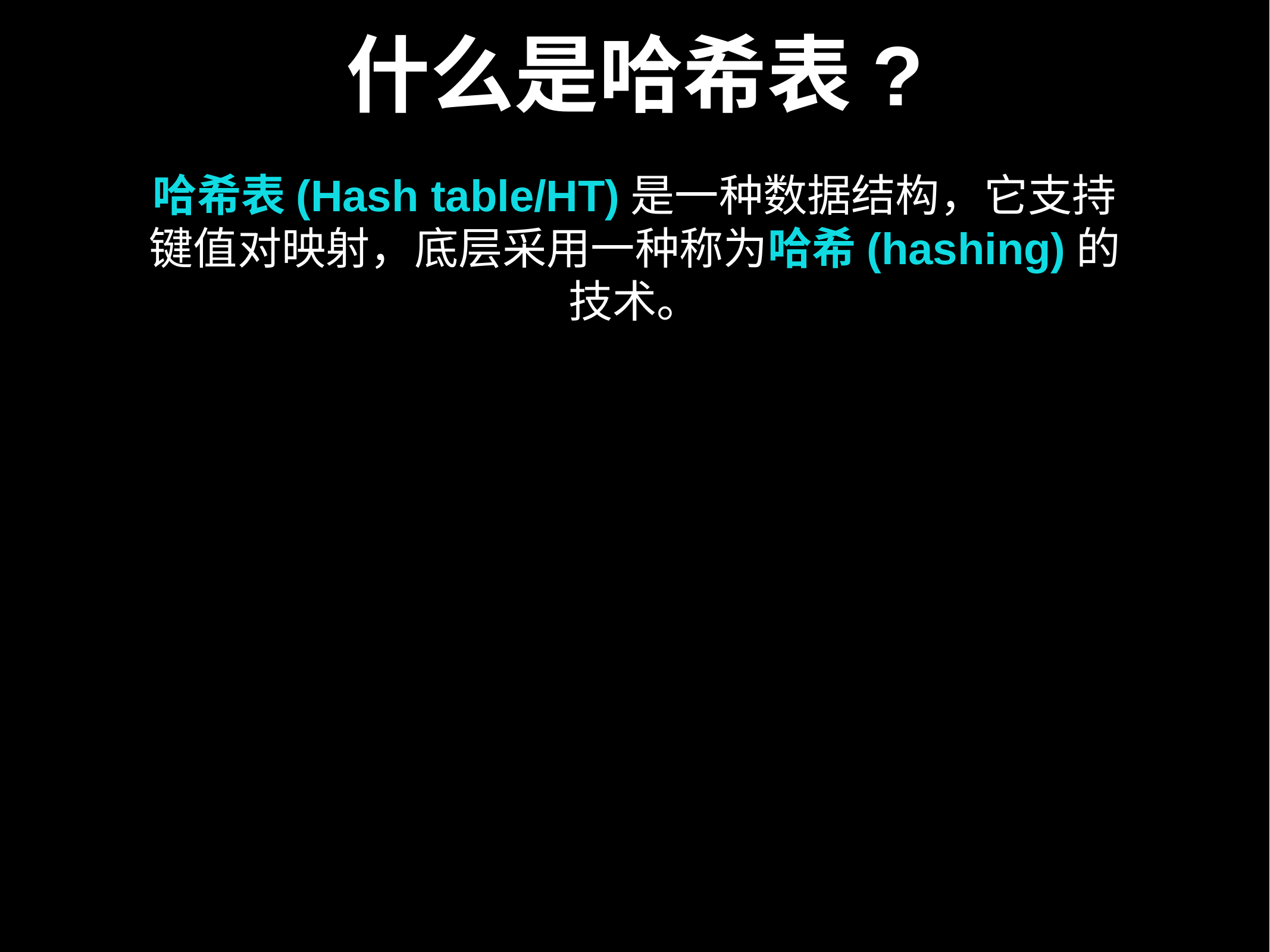

# 什么是哈希表?
哈希表(Hash table/HT)是一种数据结构，它支持键值对映射，底层采用一种称为哈希(hashing)的技术。